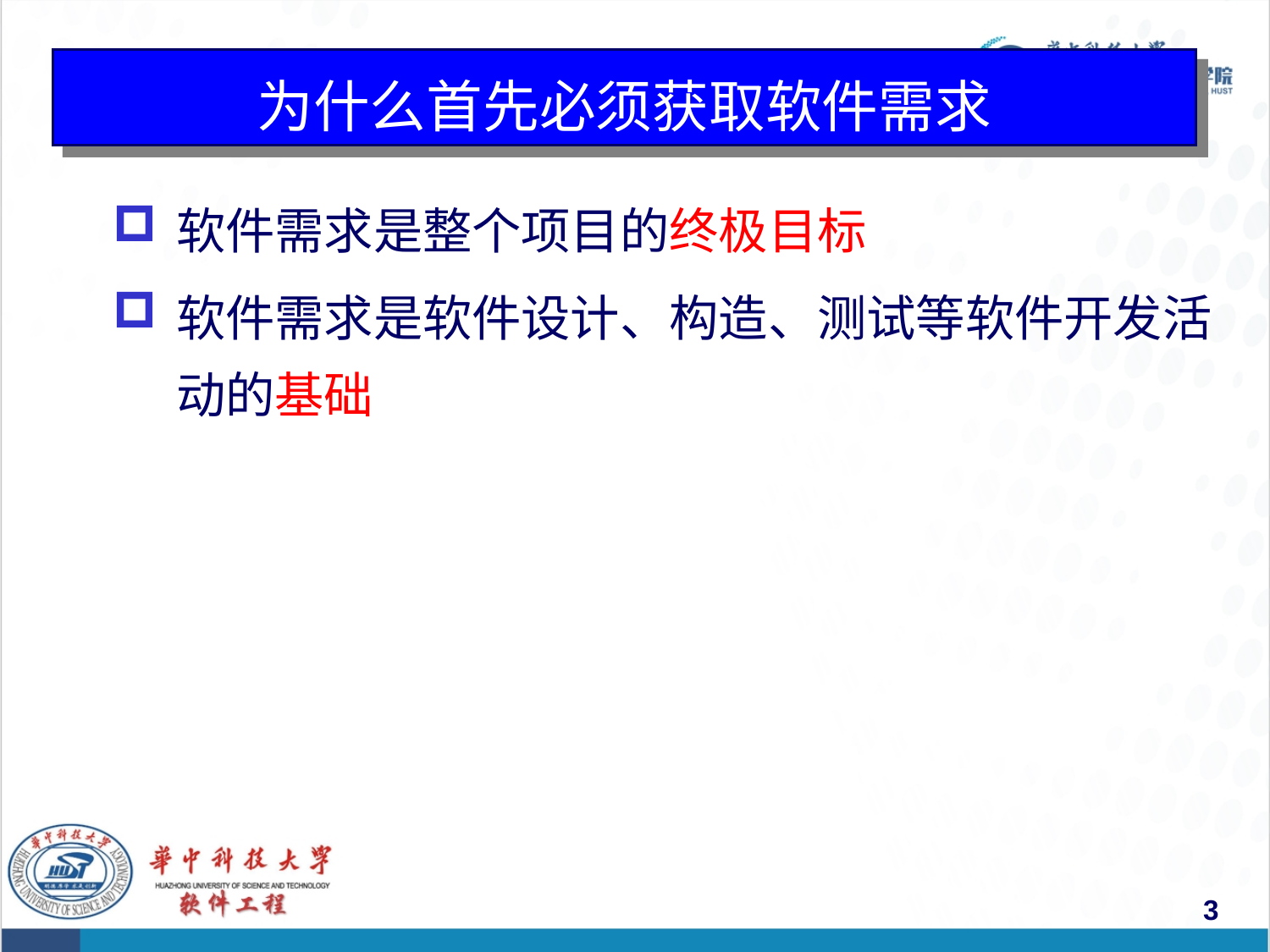

# 为什么首先必须获取软件需求
软件需求是整个项目的终极目标
软件需求是软件设计、构造、测试等软件开发活动的基础
3